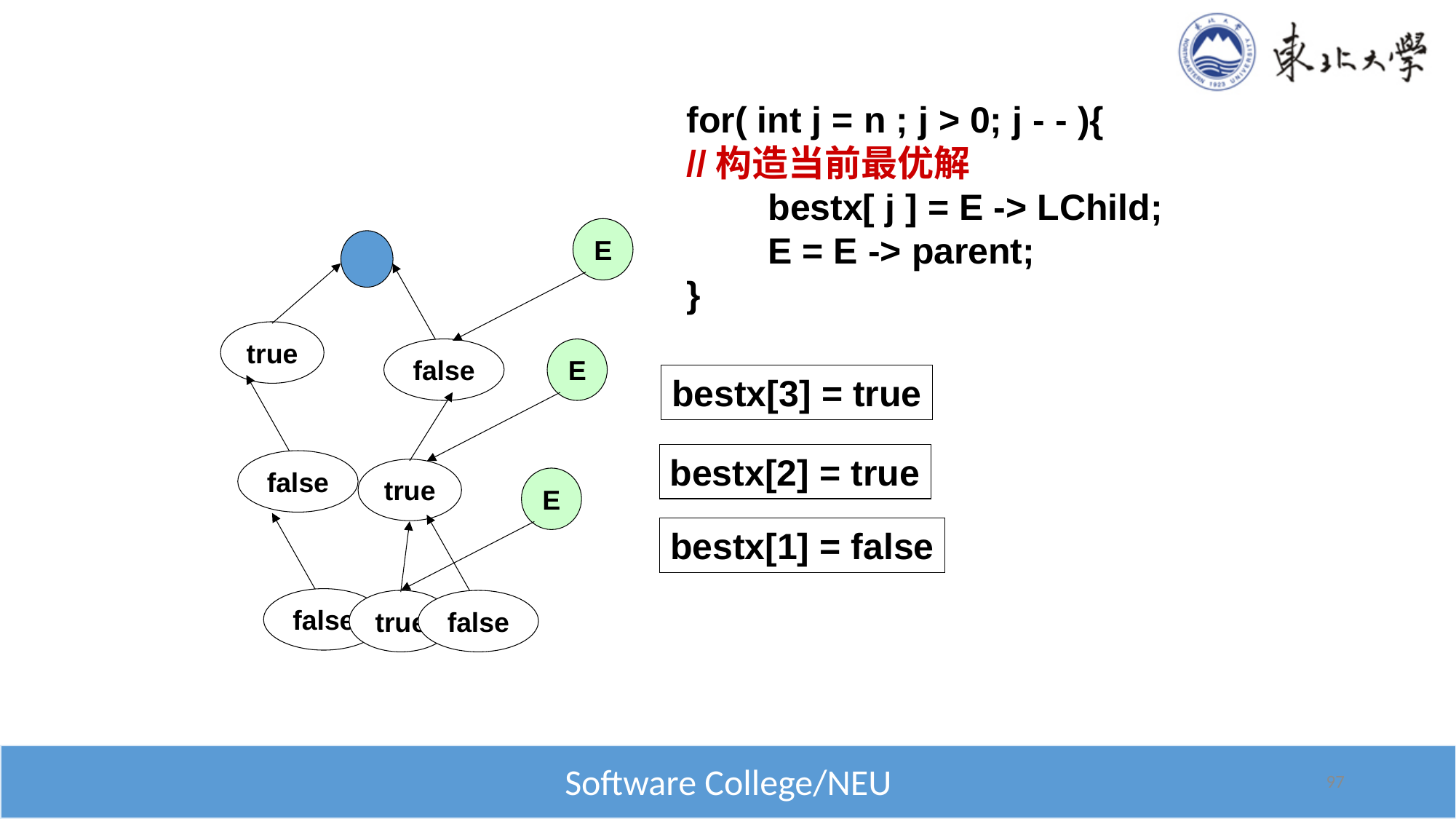

for( int j = n ; j > 0; j - - ){
//构造当前最优解
        bestx[ j ] = E -> LChild;
        E = E -> parent;
}
E

true
false
E

bestx[3] = true

true
bestx[2] = true
false
E

bestx[1] = false

true
false
false
97